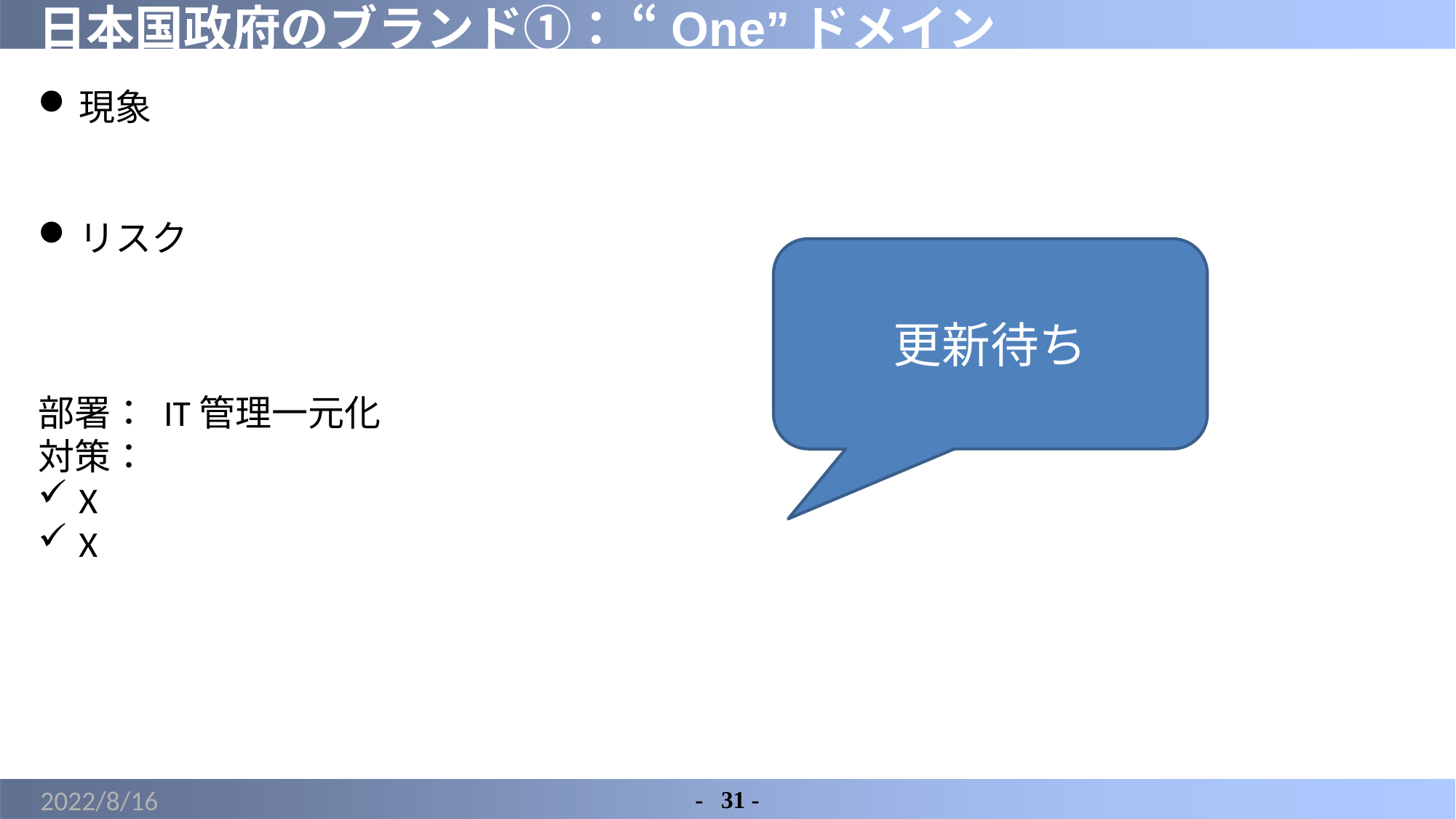

# 日本国政府のブランド①： “One”ドメイン
現象

リスク

部署： IT管理一元化
対策：
X
X
更新待ち
2022/8/16
-	31 -